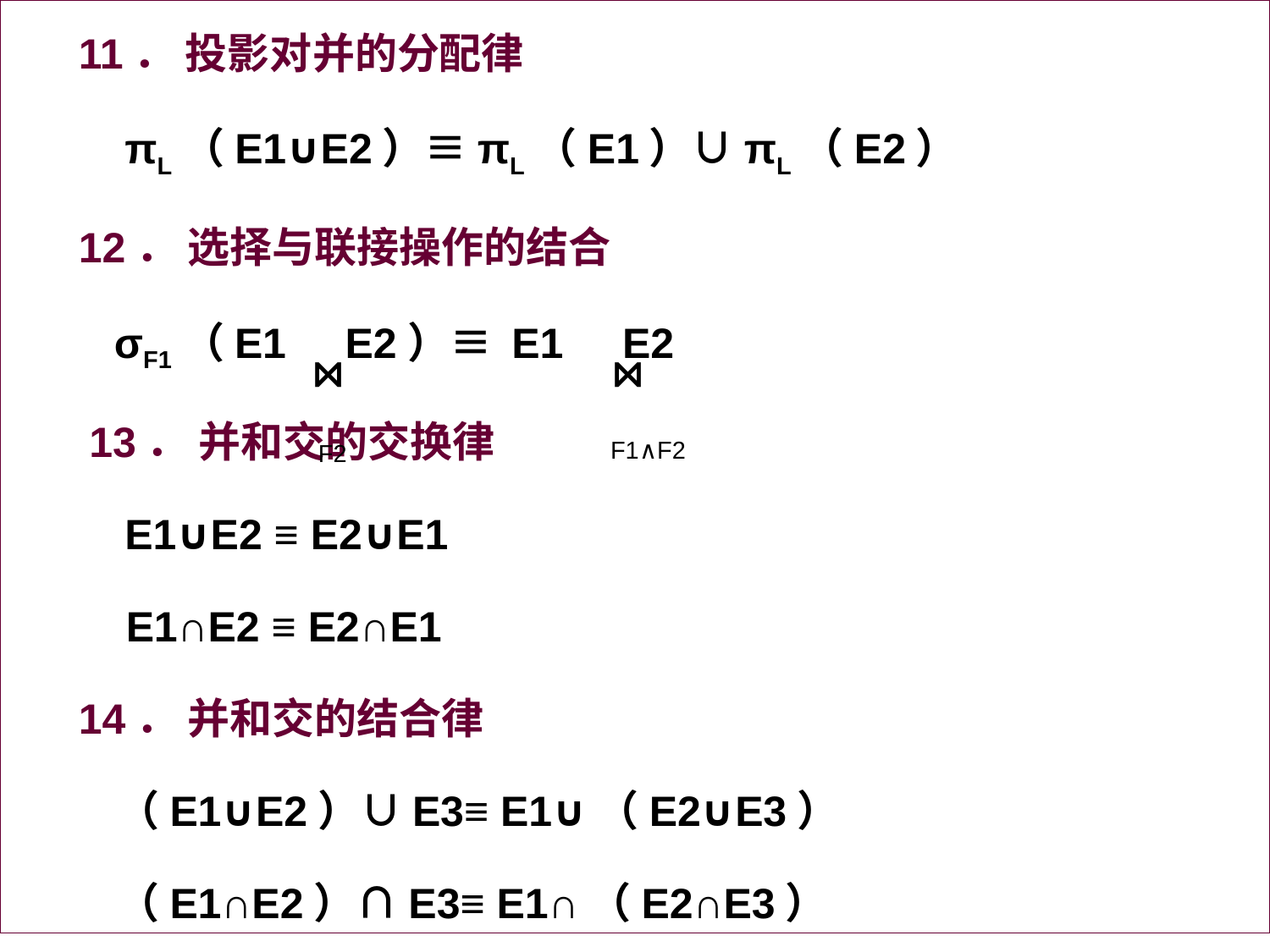

11． 投影对并的分配律
    πL（E1∪E2）≡πL（E1）∪πL（E2）
12． 选择与联接操作的结合
   σF1（E1     E2）≡ E1        E2
 13． 并和交的交换律
    E1∪E2 ≡ E2∪E1
    E1∩E2 ≡ E2∩E1
14． 并和交的结合律
   （E1∪E2）∪E3≡ E1∪（E2∪E3）
   （E1∩E2）∩E3≡ E1∩（E2∩E3）
⋈
 F2
⋈
F1∧F2